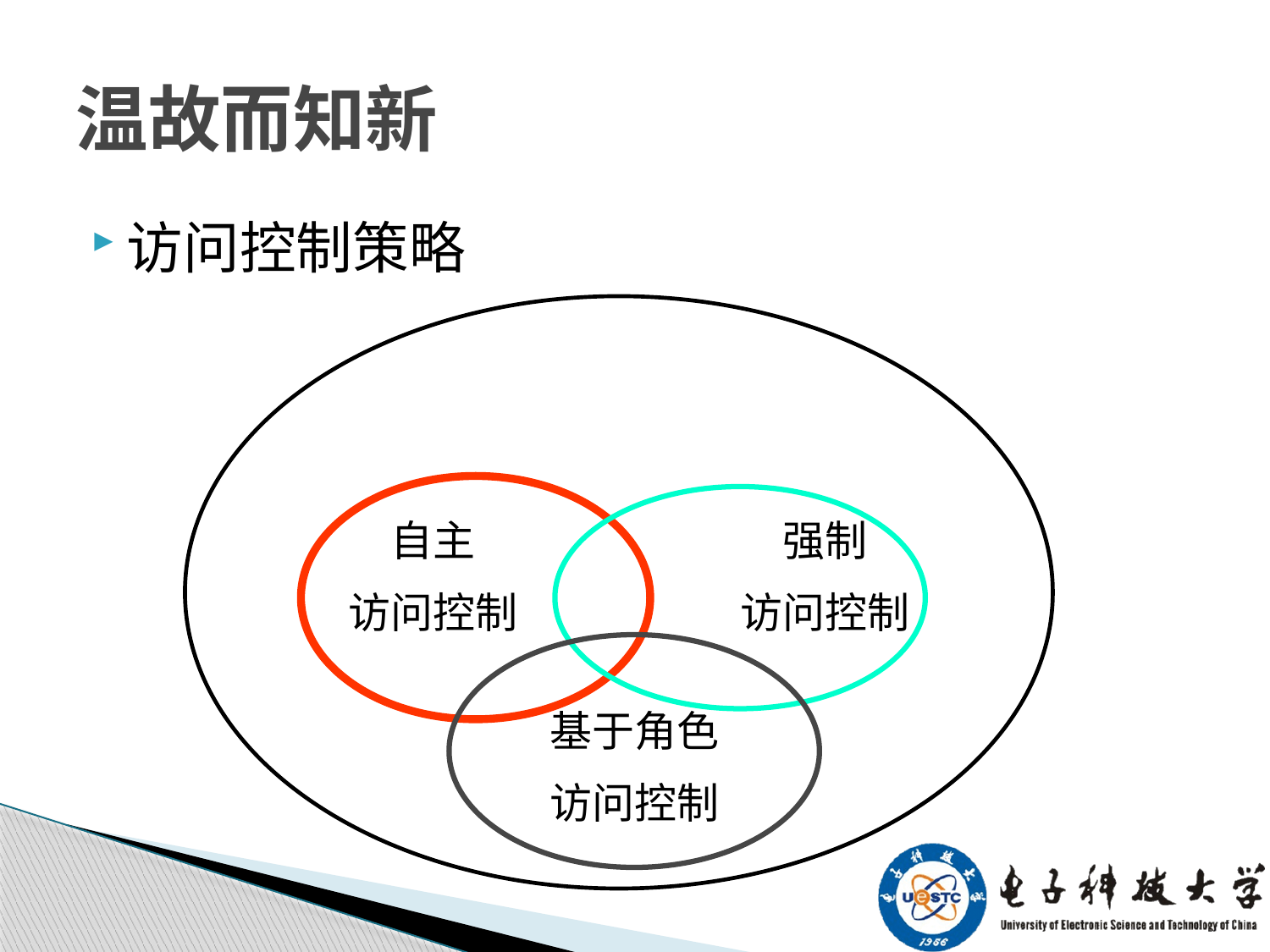

# 温故而知新
访问控制策略

自主
访问控制
强制
访问控制

基于角色
访问控制